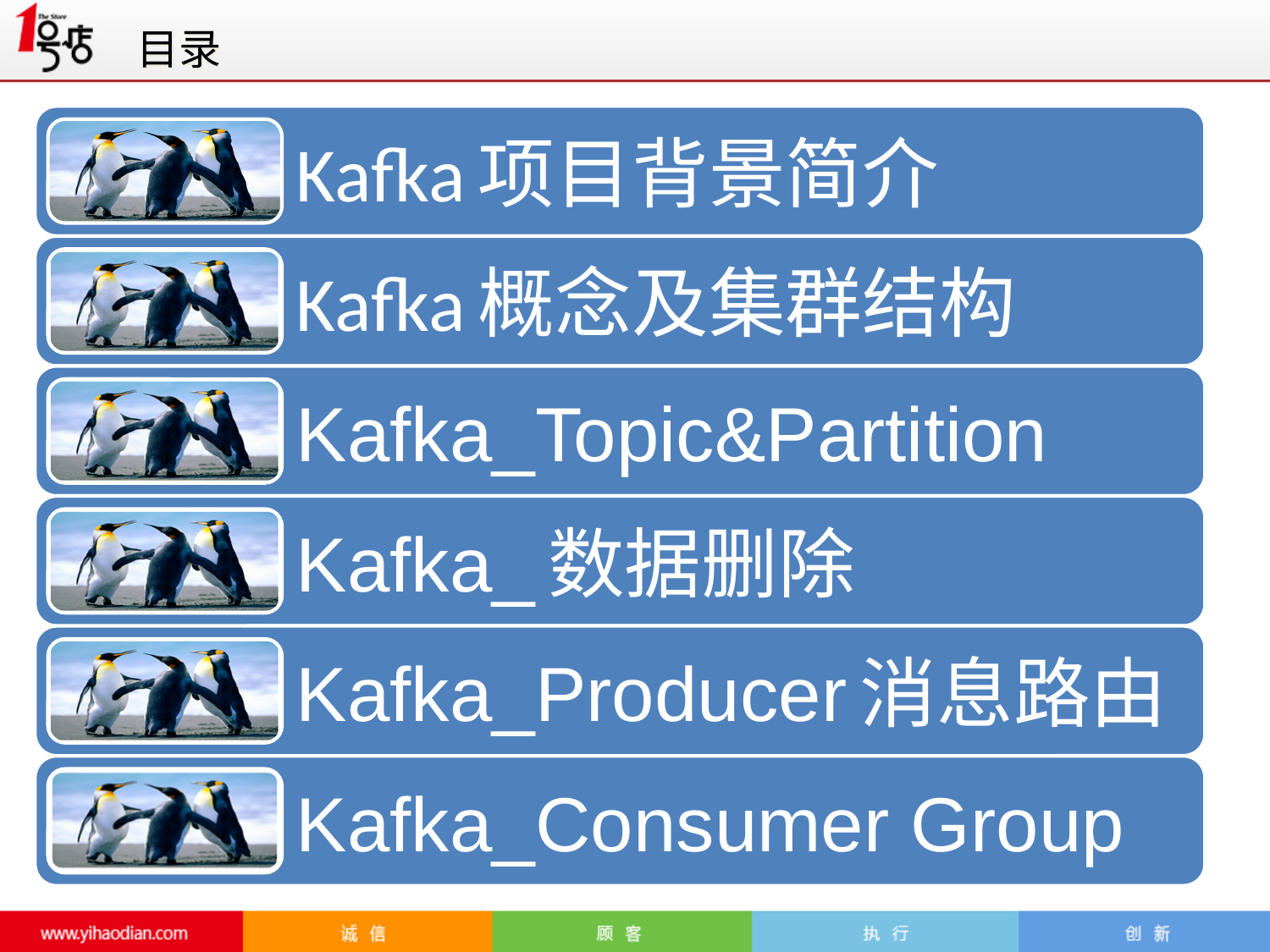

目录
Kafka概念及集群结构
Kafka_Topic&Partition
Kafka_数据删除
Kafka项目背景简介
Kafka_Producer消息路由
Kafka_Consumer Group